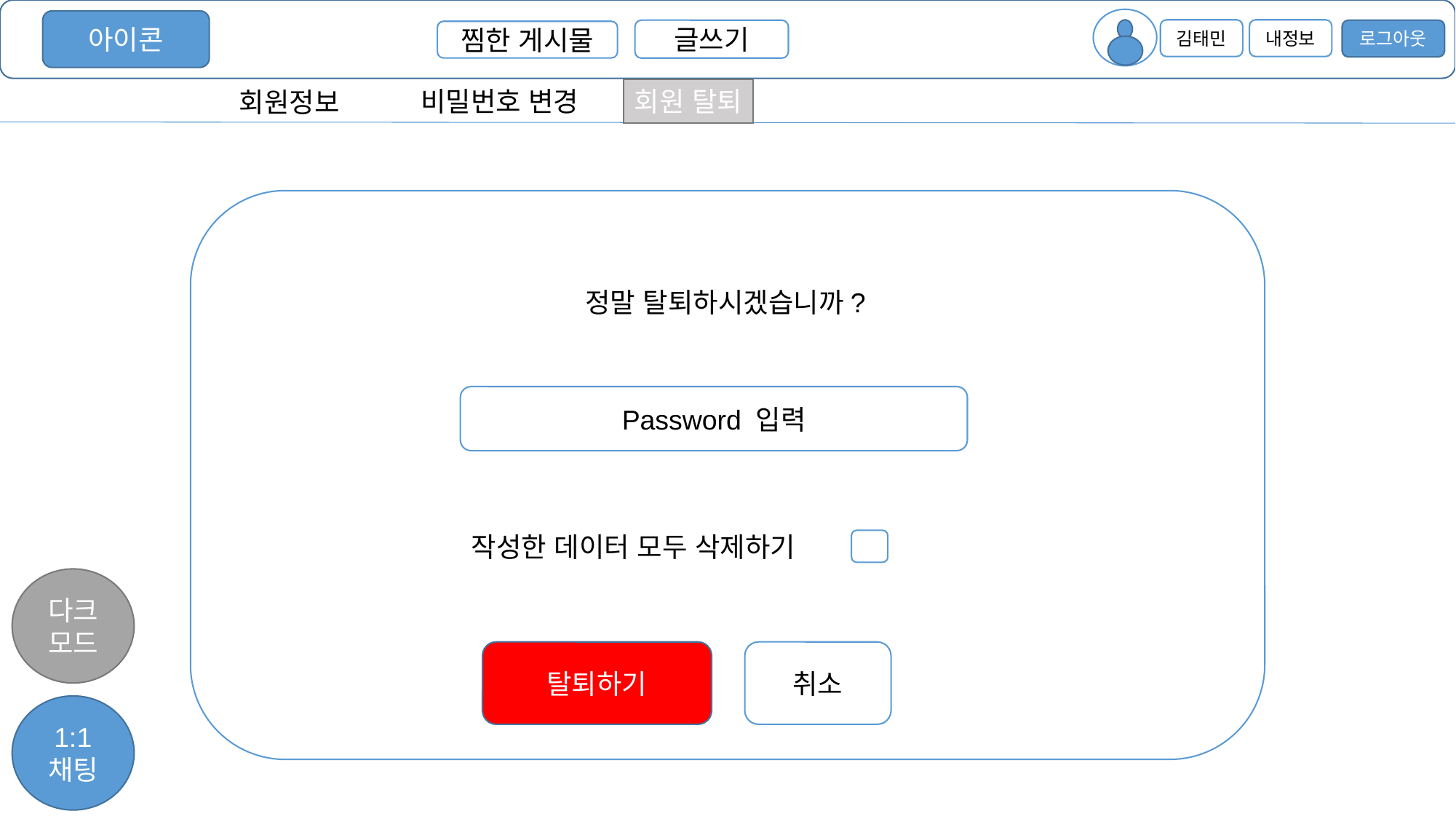

아이콘
김태민
내정보

글쓰기
로그아웃
찜한 게시물

회원 탈퇴
회원정보
비밀번호 변경

정말 탈퇴하시겠습니까?
Password 입력
작성한 데이터 모두 삭제하기

다크모드
탈퇴하기
취소
1:1 채팅